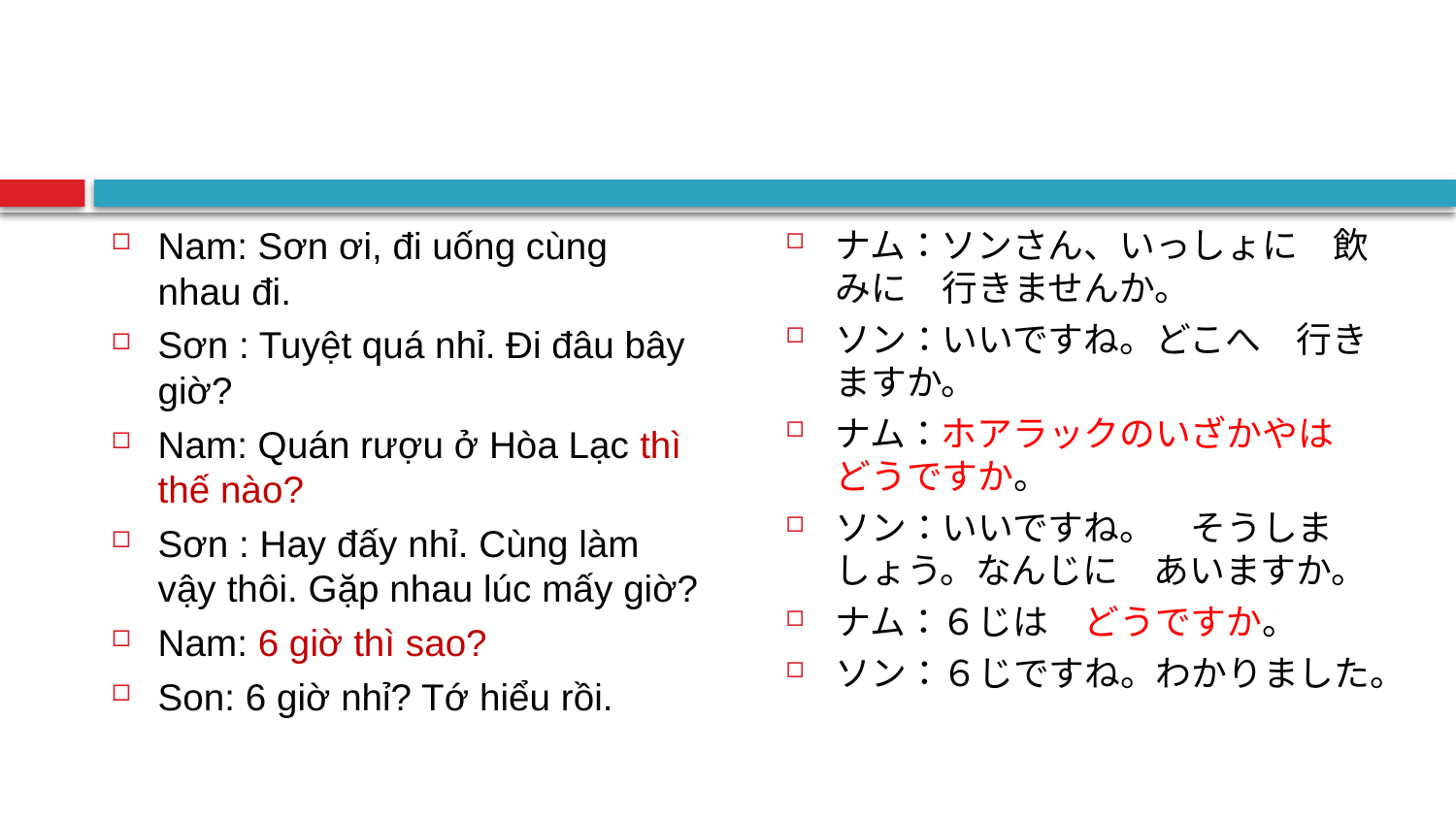

ナム：ソンさん、いっしょに　飲みに　行きませんか。
ソン：いいですね。どこへ　行きますか。
ナム：ホアラックのいざかやは　どうですか。
ソン：いいですね。　そうしましょう。なんじに　あいますか。
ナム：６じは　どうですか。
ソン：６じですね。わかりました。

Nam: Sơn ơi, đi uống cùng nhau đi.
Sơn : Tuyệt quá nhỉ. Đi đâu bây giờ?
Nam: Quán rượu ở Hòa Lạc thì thế nào?
Sơn : Hay đấy nhỉ. Cùng làm vậy thôi. Gặp nhau lúc mấy giờ?
Nam: 6 giờ thì sao?
Son: 6 giờ nhỉ? Tớ hiểu rồi.